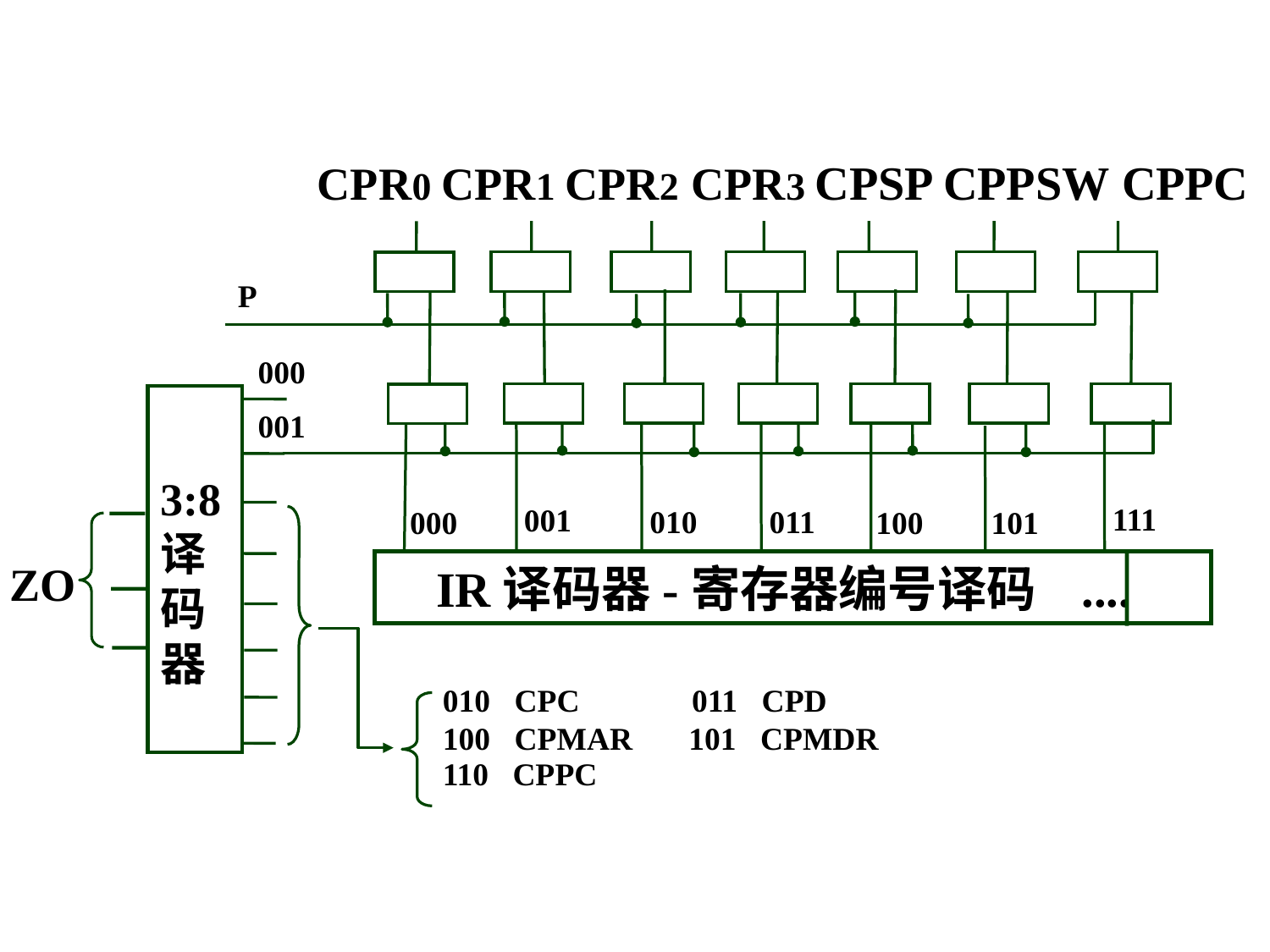

CPR0 CPR1 CPR2 CPR3 CPSP CPPSW CPPC

P

000

3:8译码器

 ZO
001

111
001
010
011
000
101
100

    IR译码器-寄存器编号译码   ....

010   CPC             011   CPD
100   CPMAR       101   CPMDR
110   CPPC